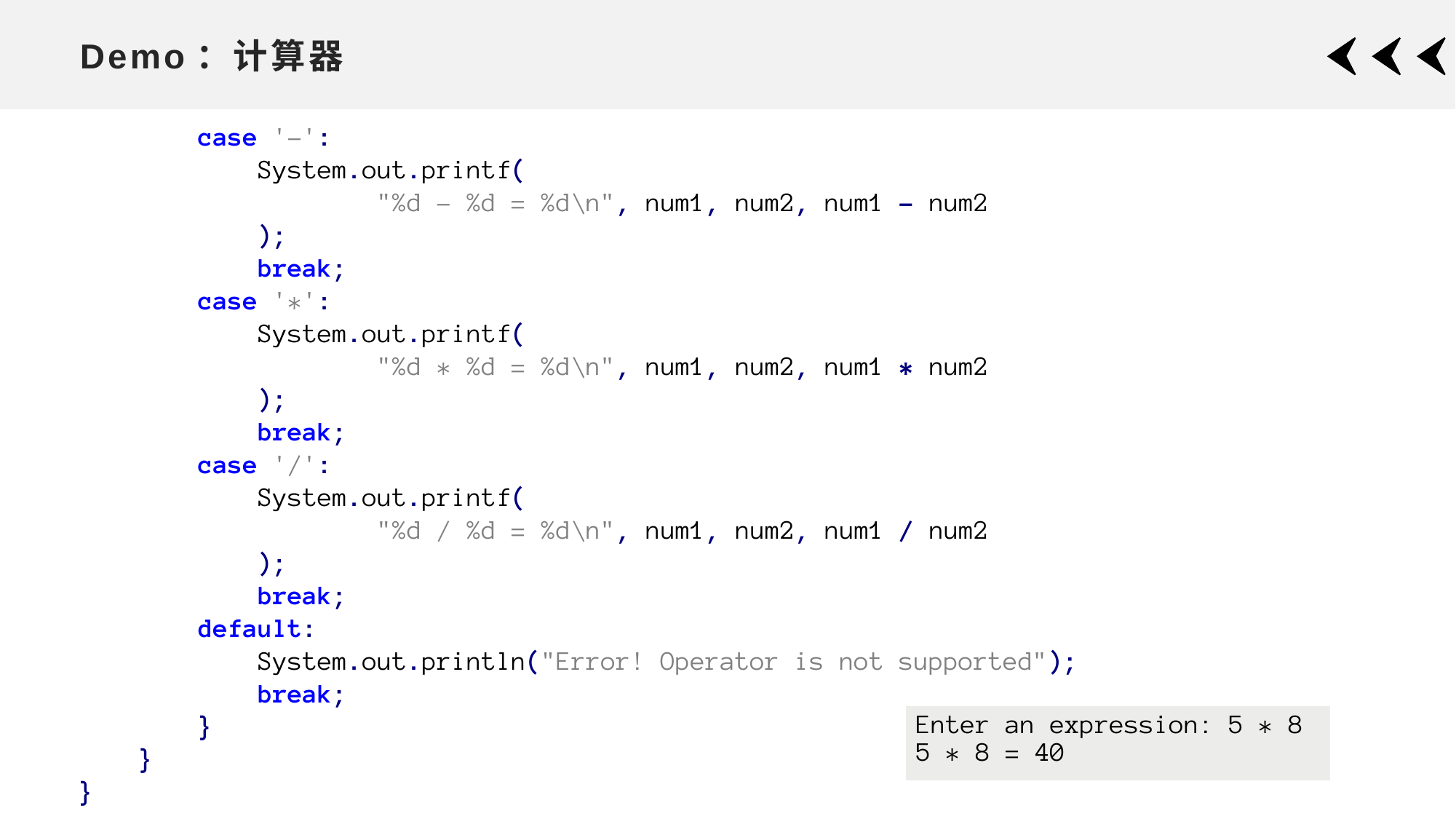

# Demo：计算器
        case '-':
            System.out.printf(
                    "%d - %d = %d\n", num1, num2, num1 - num2
            );
            break;
        case '*':
            System.out.printf(
                    "%d * %d = %d\n", num1, num2, num1 * num2
            );
            break;
        case '/':
            System.out.printf(
                    "%d / %d = %d\n", num1, num2, num1 / num2
            );
            break;
        default:
            System.out.println("Error! Operator is not supported");
            break;
        }
    }
}
| Enter an expression: 5 \* 8 5 \* 8 = 40 |
| --- |